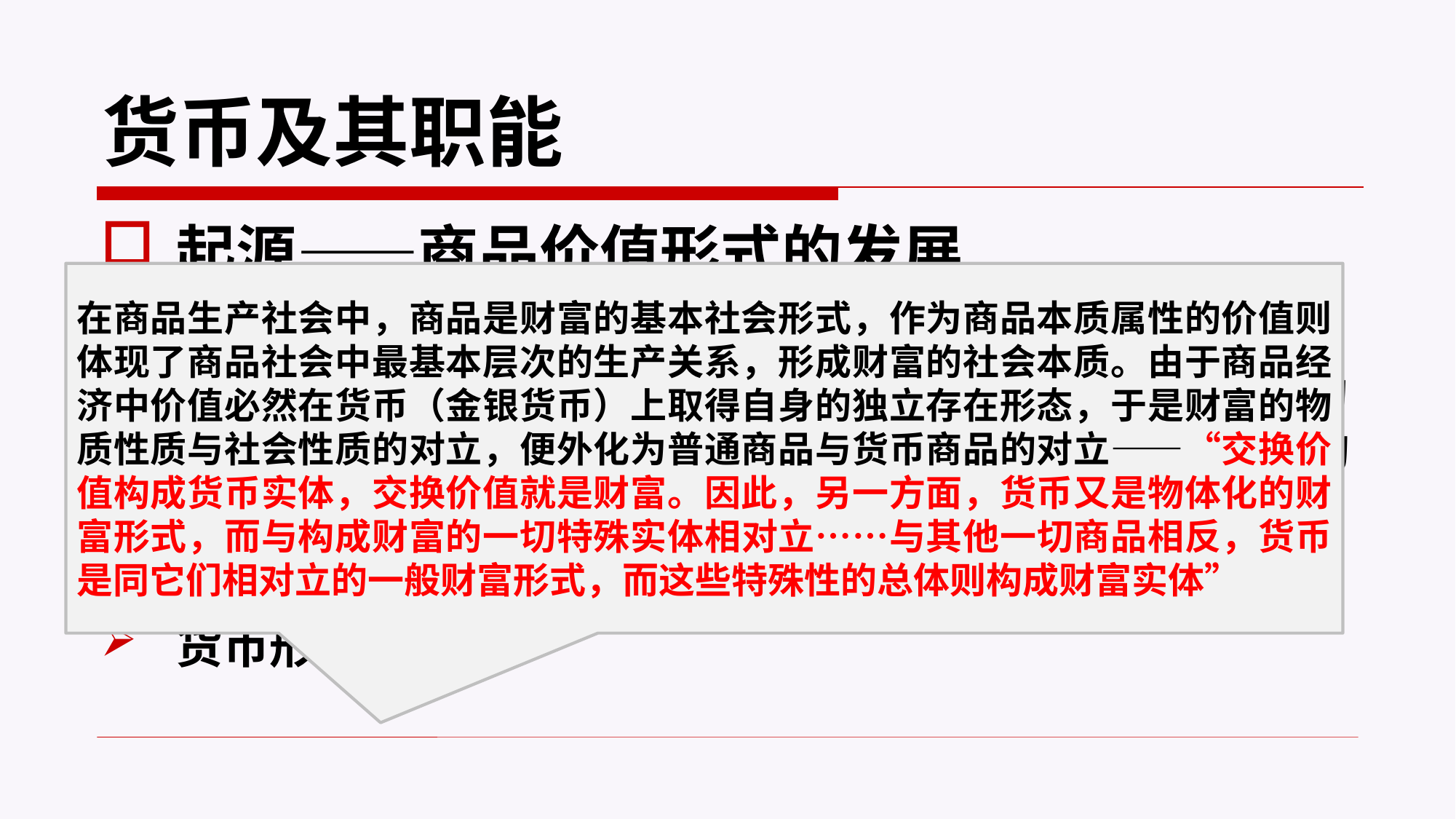

# 货币及其职能
起源——商品价值形式的发展
简单/偶然价值形式
等价形式：使用价值成为价值的表现形式；具体劳动成为抽象劳动的表现形式；私人劳动成为直接社会形式的劳动
扩大价值形式
一般价值形式（货币的雏形）
货币形式
在商品生产社会中，商品是财富的基本社会形式，作为商品本质属性的价值则体现了商品社会中最基本层次的生产关系，形成财富的社会本质。由于商品经济中价值必然在货币（金银货币）上取得自身的独立存在形态，于是财富的物质性质与社会性质的对立，便外化为普通商品与货币商品的对立——“交换价值构成货币实体，交换价值就是财富。因此，另一方面，货币又是物体化的财富形式，而与构成财富的一切特殊实体相对立……与其他一切商品相反，货币是同它们相对立的一般财富形式，而这些特殊性的总体则构成财富实体”